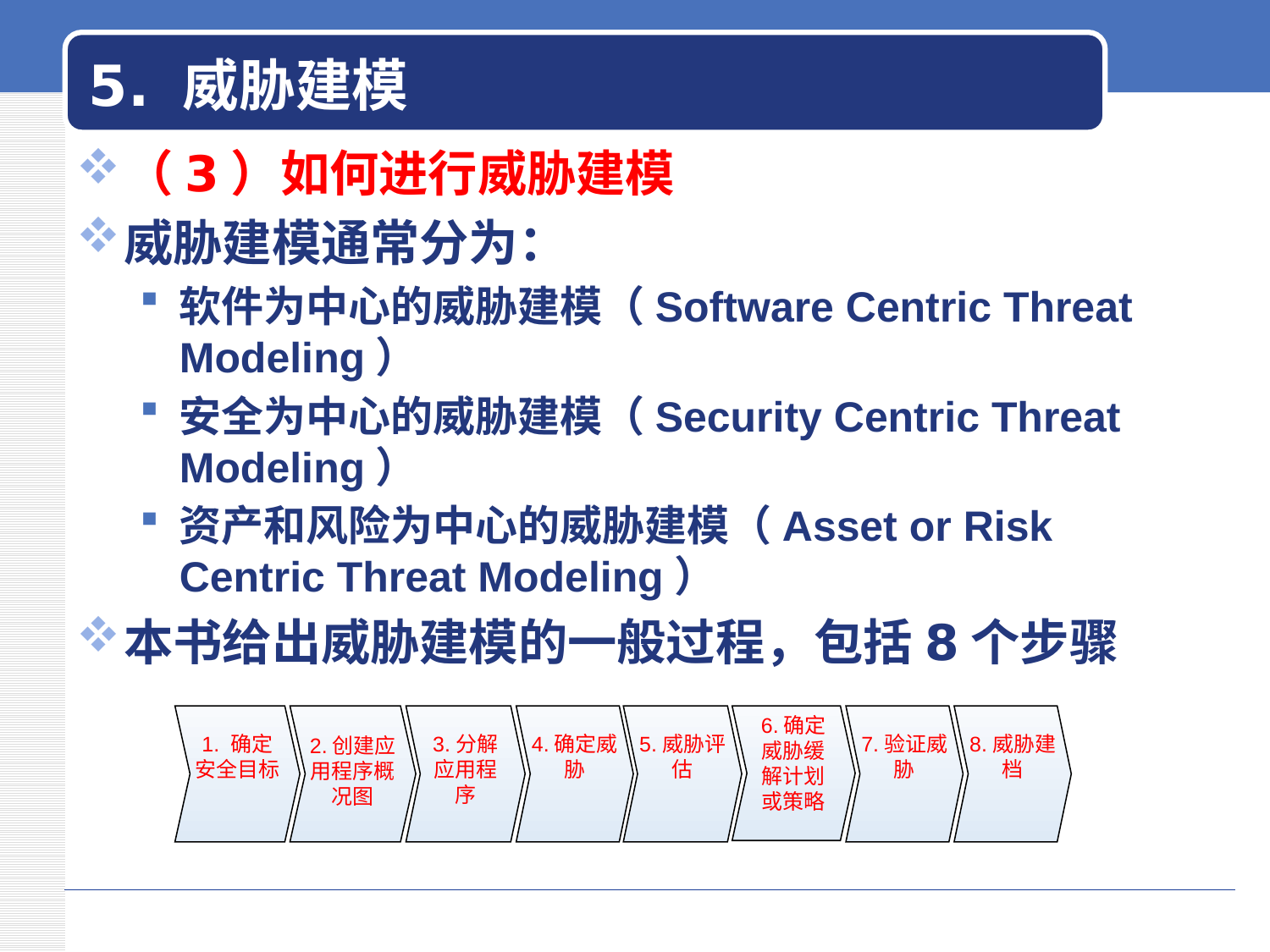

# 5. 威胁建模
（3）如何进行威胁建模
威胁建模通常分为：
软件为中心的威胁建模（Software Centric Threat Modeling）
安全为中心的威胁建模（Security Centric Threat Modeling）
资产和风险为中心的威胁建模（Asset or Risk Centric Threat Modeling）
本书给出威胁建模的一般过程，包括8个步骤

1. 确定安全目标
2.创建应用程序概况图
3.分解应用程序
4.确定威胁
5.威胁评估
6.确定威胁缓解计划或策略
7.验证威胁
8.威胁建档